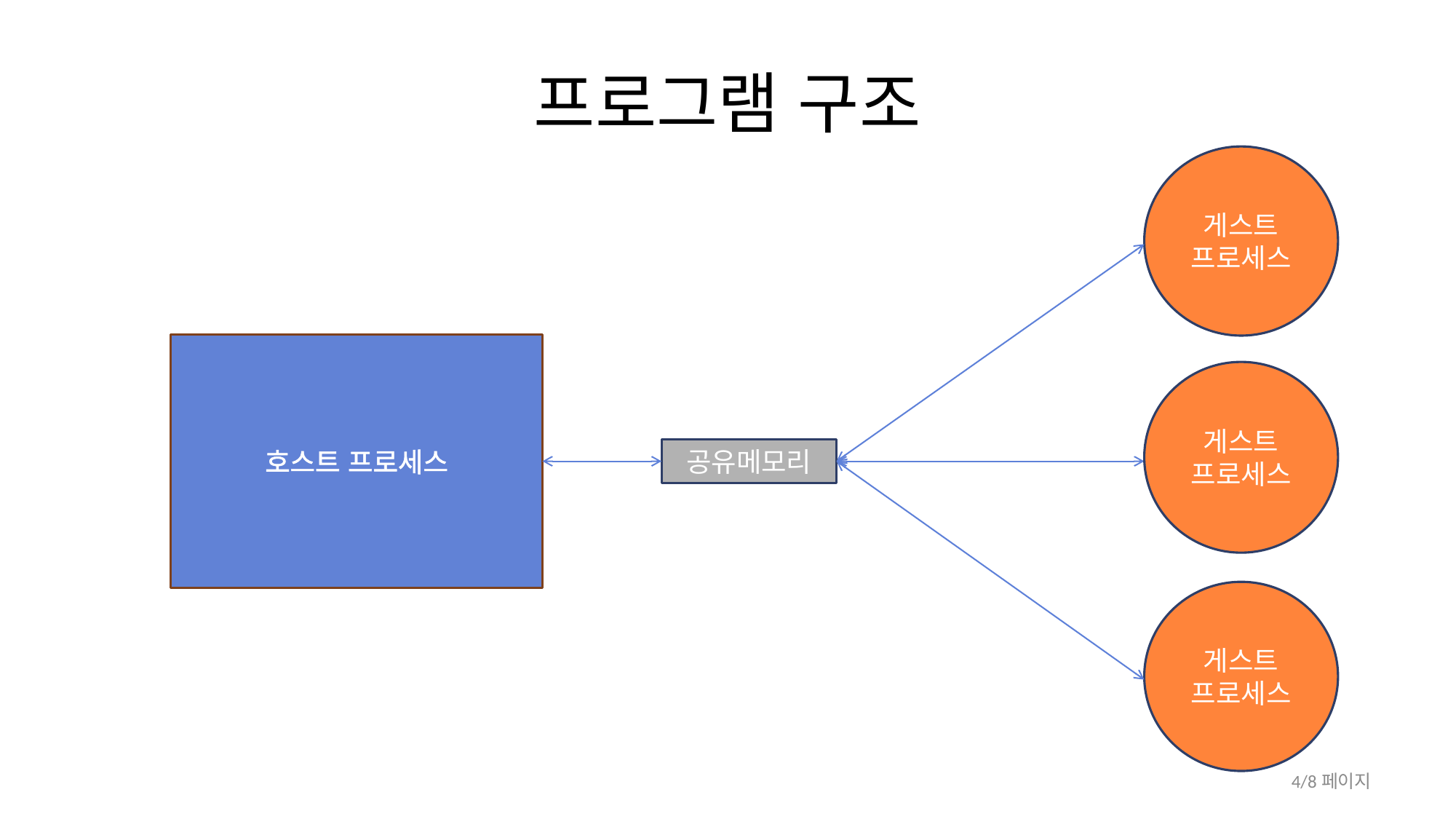

# 프로그램 구조
게스트
프로세스
호스트 프로세스
게스트 프로세스
공유메모리
게스트 프로세스
4/8페이지